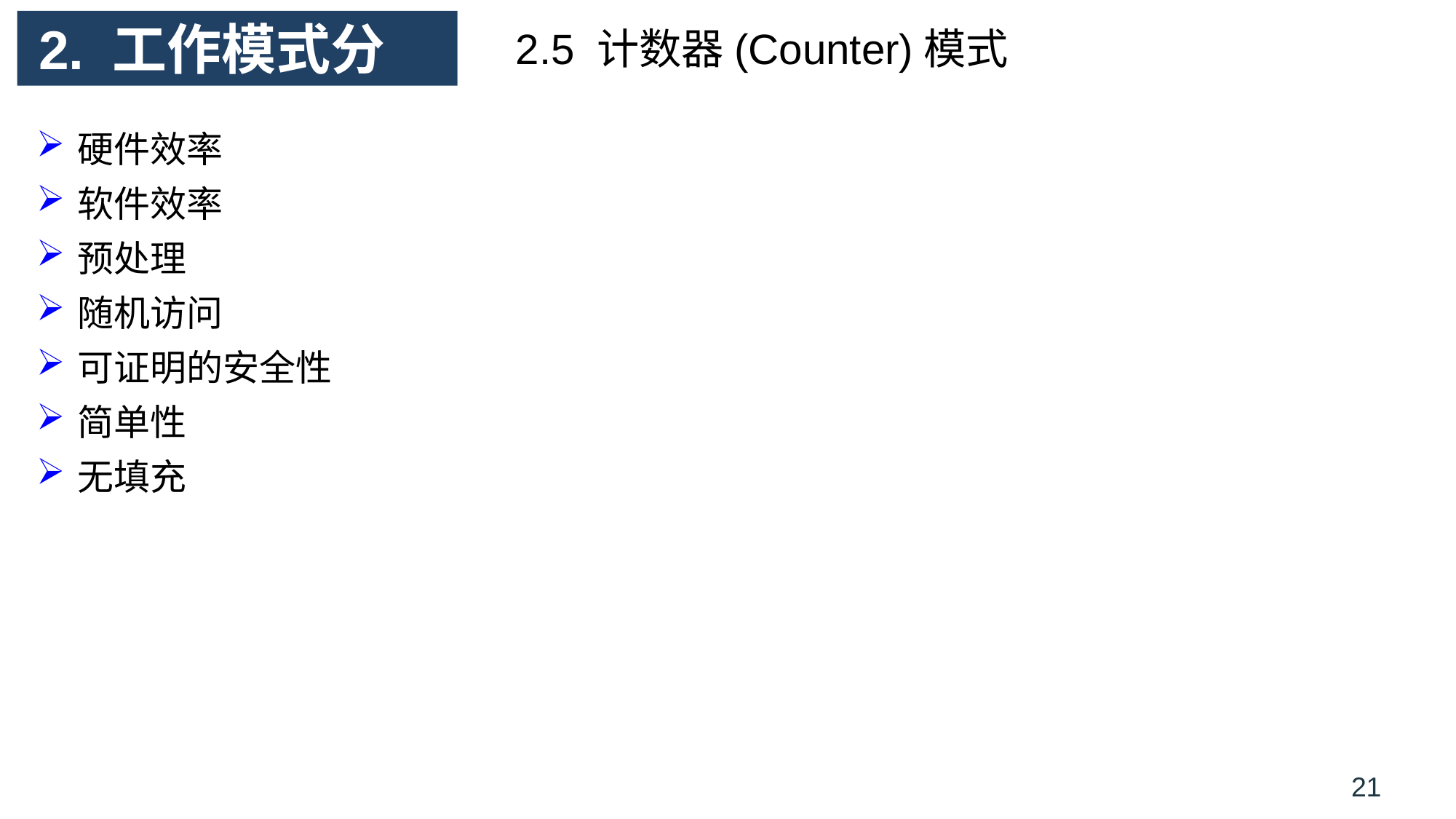

# 2. 工作模式分类
2.5 计数器(Counter)模式
硬件效率
软件效率
预处理
随机访问
可证明的安全性
简单性
无填充